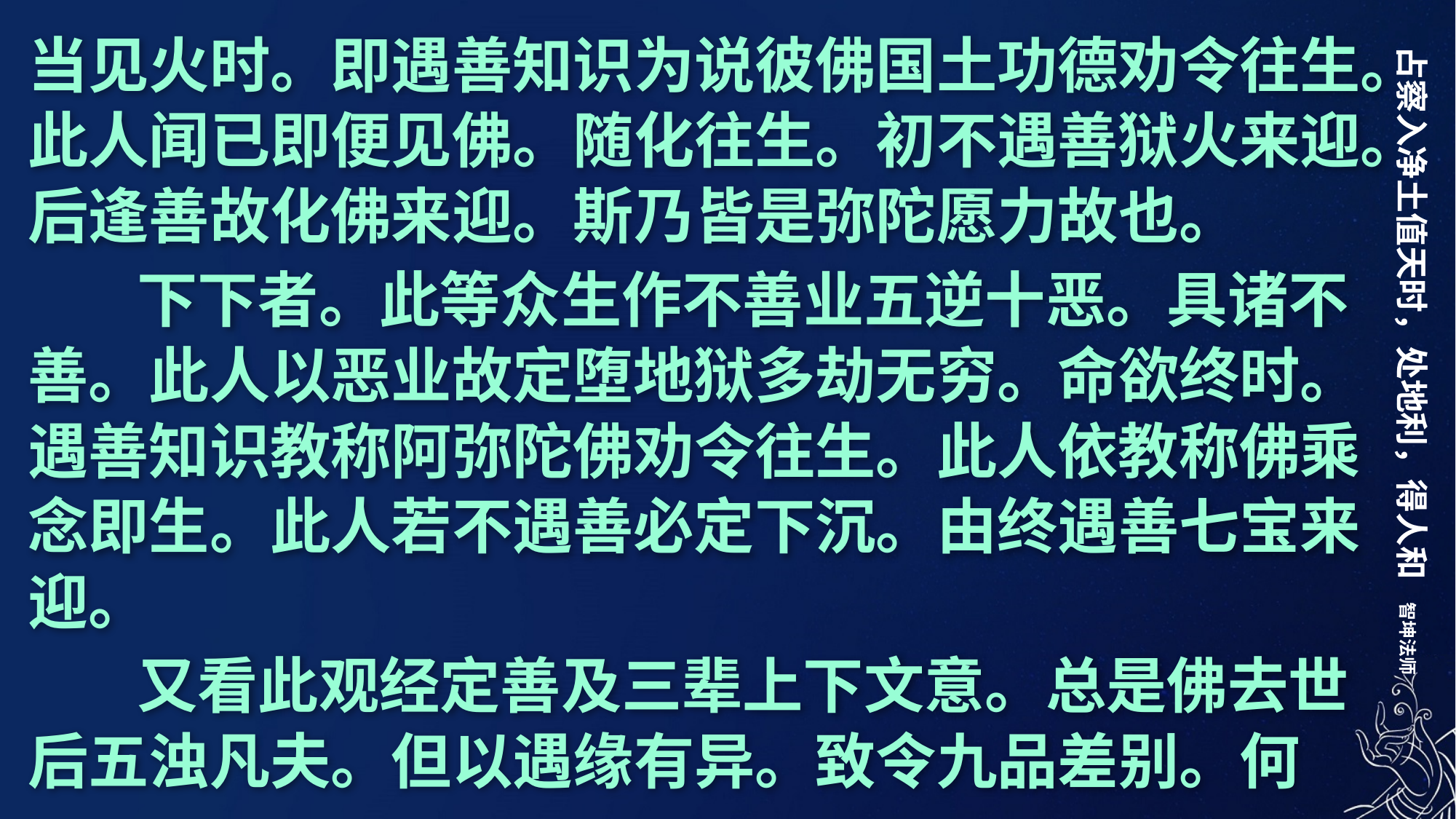

当见火时。即遇善知识为说彼佛国土功德劝令往生。此人闻已即便见佛。随化往生。初不遇善狱火来迎。后逢善故化佛来迎。斯乃皆是弥陀愿力故也。
	下下者。此等众生作不善业五逆十恶。具诸不善。此人以恶业故定堕地狱多劫无穷。命欲终时。遇善知识教称阿弥陀佛劝令往生。此人依教称佛乘念即生。此人若不遇善必定下沉。由终遇善七宝来迎。
	又看此观经定善及三辈上下文意。总是佛去世后五浊凡夫。但以遇缘有异。致令九品差别。何